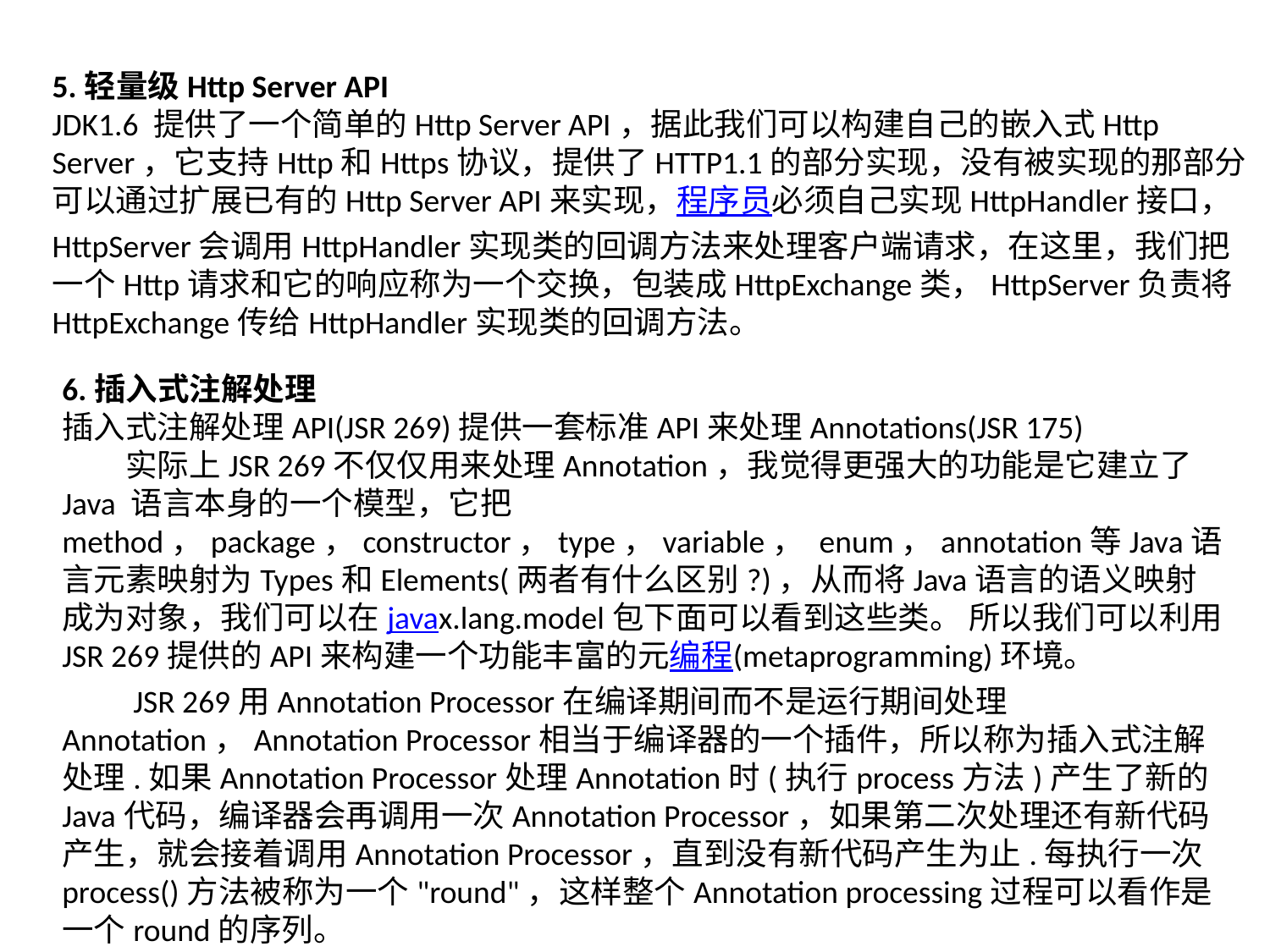

5.轻量级Http Server API
JDK1.6 提供了一个简单的Http Server API，据此我们可以构建自己的嵌入式Http Server，它支持Http和Https协议，提供了HTTP1.1的部分实现，没有被实现的那部分可以通过扩展已有的Http Server API来实现，程序员必须自己实现HttpHandler接口，HttpServer会调用HttpHandler实现类的回调方法来处理客户端请求，在这里，我们把一个Http请求和它的响应称为一个交换，包装成HttpExchange类，HttpServer负责将HttpExchange传给HttpHandler实现类的回调方法。
6.插入式注解处理
插入式注解处理API(JSR 269)提供一套标准API来处理Annotations(JSR 175)
　　实际上JSR 269不仅仅用来处理Annotation，我觉得更强大的功能是它建立了Java 语言本身的一个模型，它把method，package，constructor，type，variable， enum，annotation等Java语言元素映射为Types和Elements(两者有什么区别?)，从而将Java语言的语义映射成为对象，我们可以在javax.lang.model包下面可以看到这些类。 所以我们可以利用JSR 269提供的API来构建一个功能丰富的元编程(metaprogramming)环境。
　　JSR 269用Annotation Processor在编译期间而不是运行期间处理Annotation，Annotation Processor相当于编译器的一个插件，所以称为插入式注解处理.如果Annotation Processor处理Annotation时(执行process方法)产生了新的Java代码，编译器会再调用一次Annotation Processor，如果第二次处理还有新代码产生，就会接着调用Annotation Processor，直到没有新代码产生为止.每执行一次process()方法被称为一个"round"，这样整个Annotation processing过程可以看作是一个round的序列。